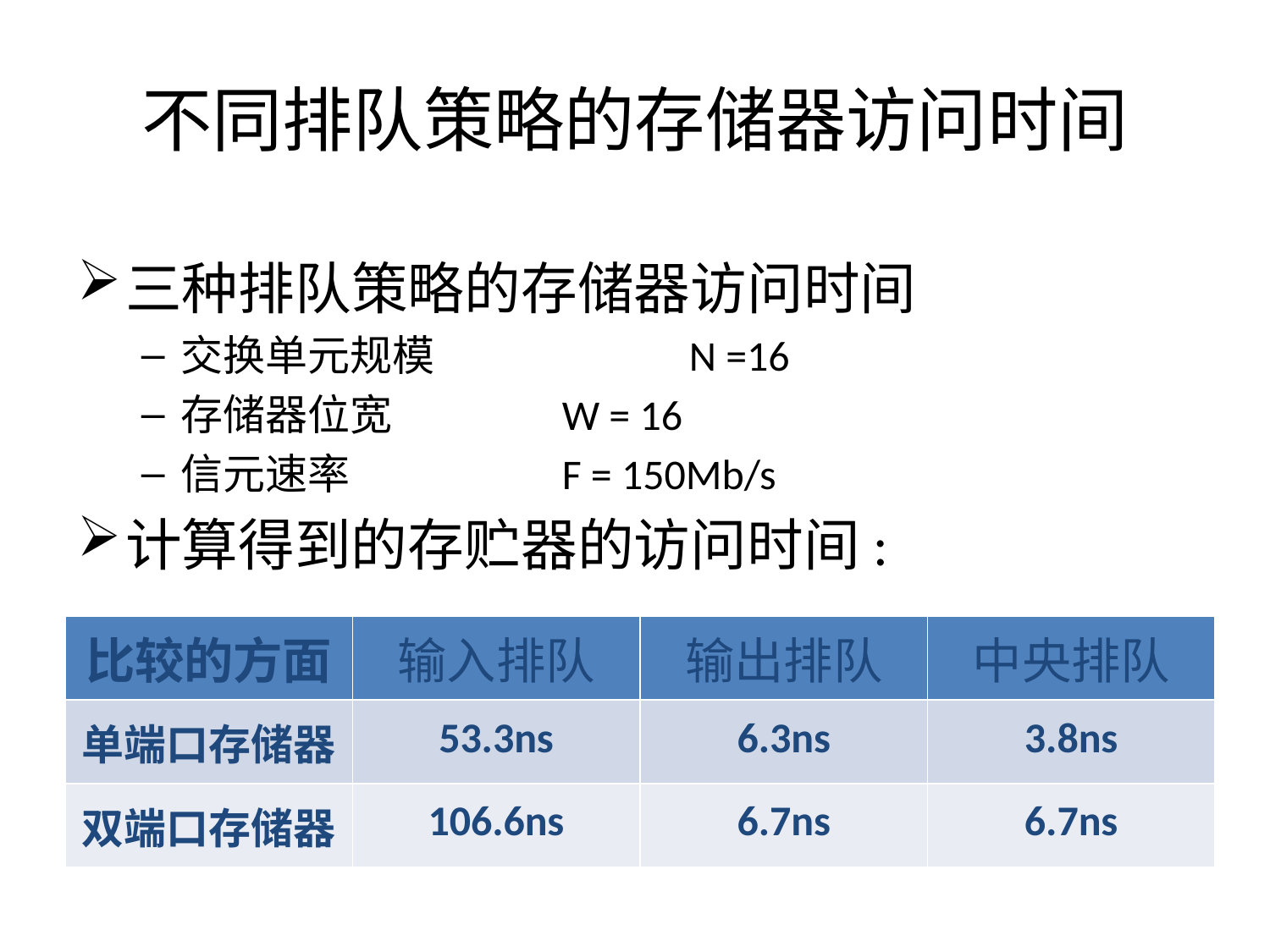

# 不同排队策略的存储器访问时间
三种排队策略的存储器访问时间
交换单元规模		N =16
存储器位宽		W = 16
信元速率		F = 150Mb/s
计算得到的存贮器的访问时间:
| 比较的方面 | 输入排队 | 输出排队 | 中央排队 |
| --- | --- | --- | --- |
| 单端口存储器 | 53.3ns | 6.3ns | 3.8ns |
| 双端口存储器 | 106.6ns | 6.7ns | 6.7ns |